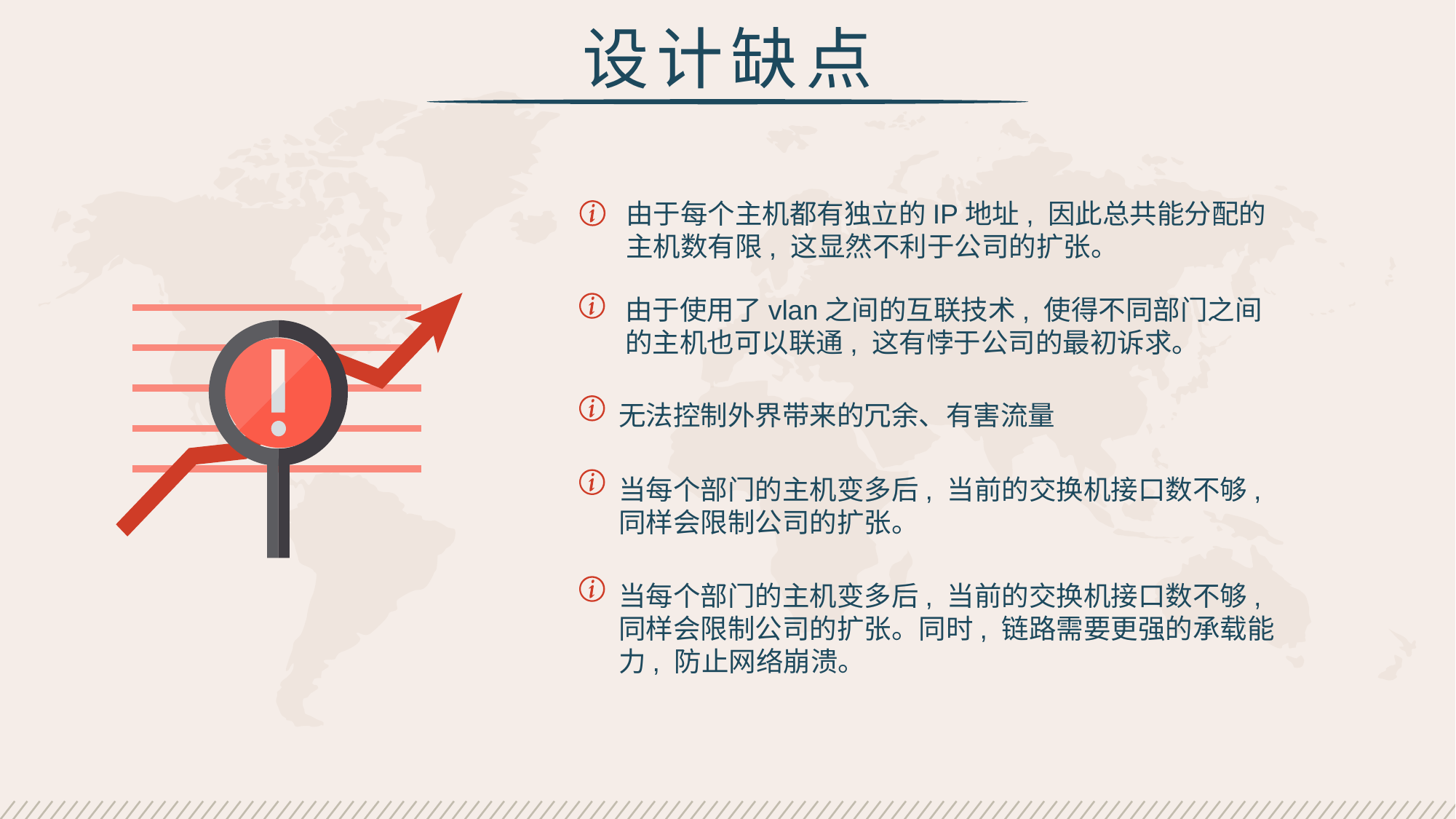

设计缺点

由于每个主机都有独立的IP地址, 因此总共能分配的主机数有限, 这显然不利于公司的扩张。

由于使用了vlan之间的互联技术, 使得不同部门之间的主机也可以联通, 这有悖于公司的最初诉求。

无法控制外界带来的冗余、有害流量

当每个部门的主机变多后, 当前的交换机接口数不够, 同样会限制公司的扩张。

当每个部门的主机变多后, 当前的交换机接口数不够, 同样会限制公司的扩张。同时, 链路需要更强的承载能力, 防止网络崩溃。